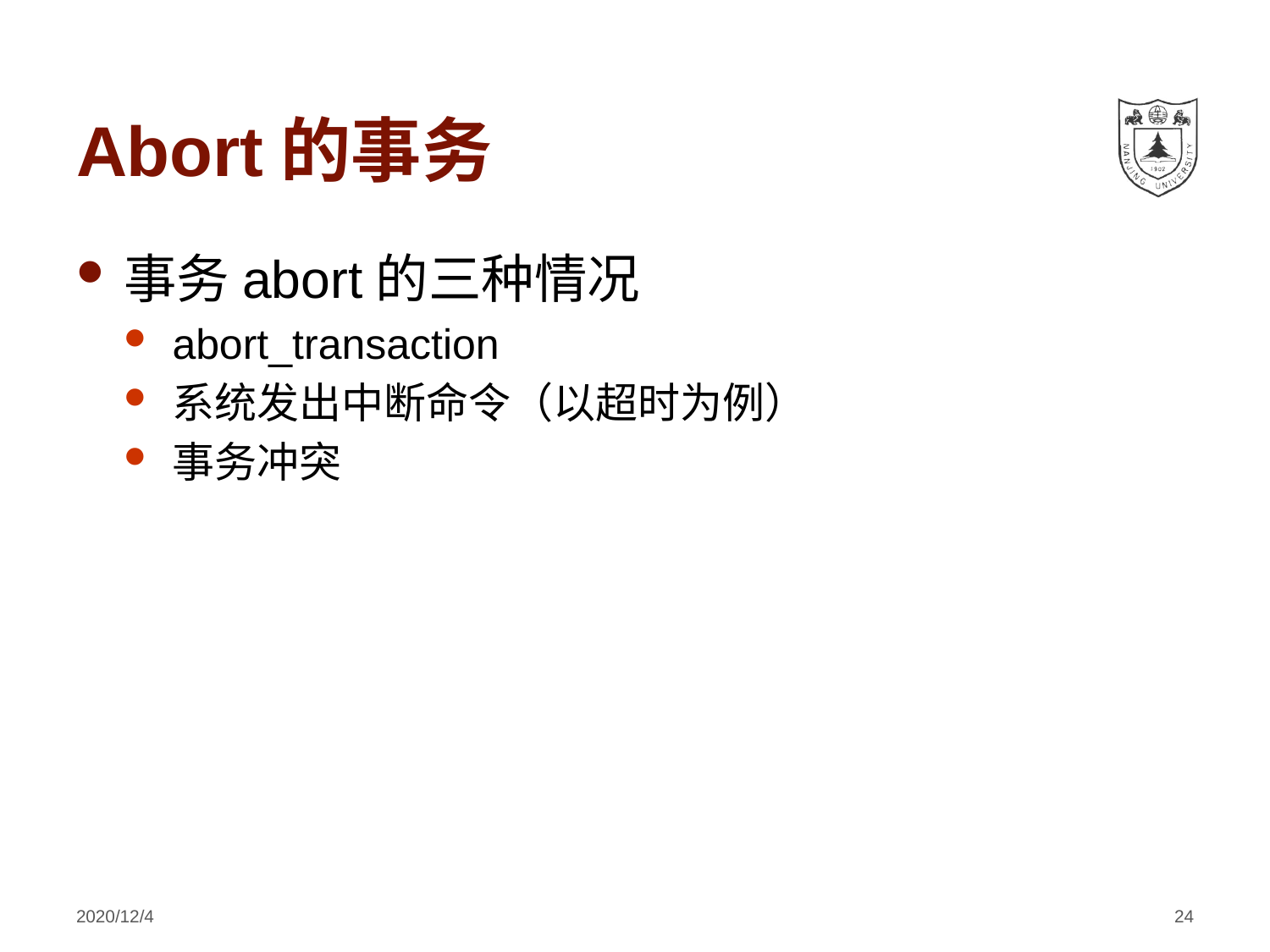

# Abort的事务
事务abort的三种情况
abort_transaction
系统发出中断命令（以超时为例）
事务冲突
2020/12/4

24